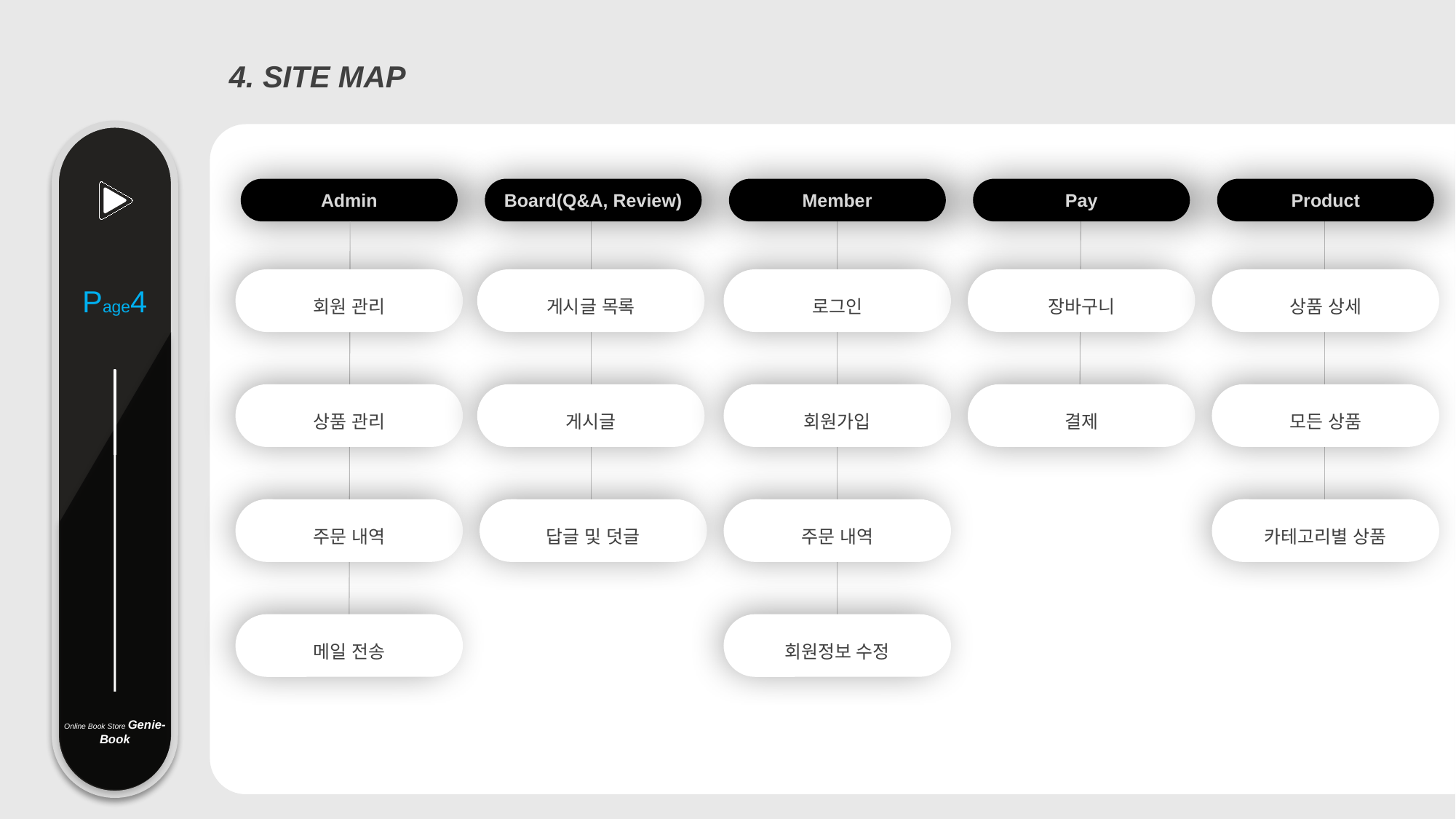

4. SITE MAP

Admin
Board(Q&A, Review)
Member
Pay
Product

회원 관리
게시글 목록
로그인
장바구니
상품 상세
Page4

상품 관리
게시글
회원가입
결제
모든 상품
주문 내역
답글 및 덧글
주문 내역
카테고리별 상품
메일 전송
회원정보 수정
Online Book Store Genie-Book